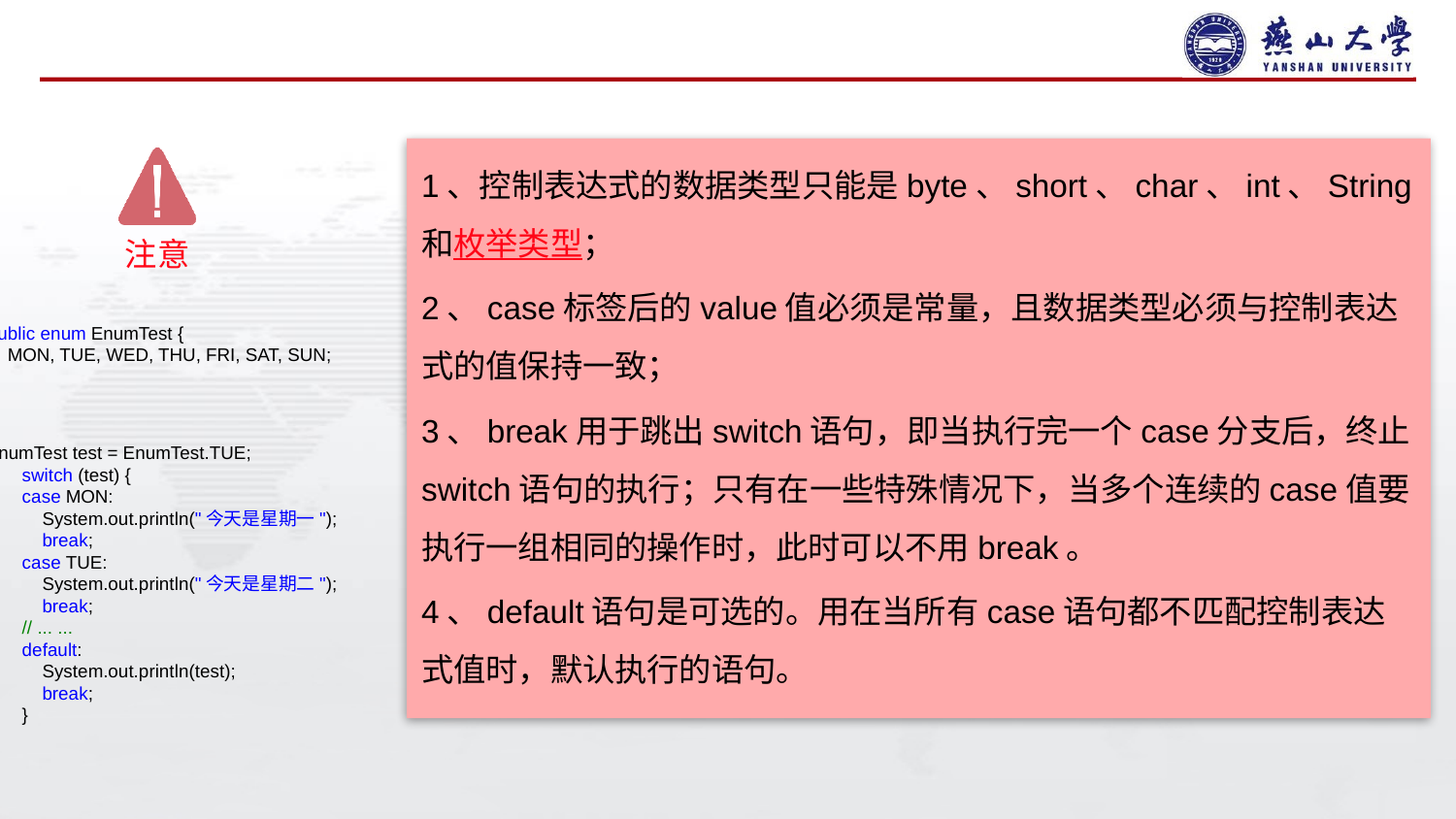

#
1、控制表达式的数据类型只能是byte、short、char、int、String和枚举类型；
2、case标签后的value值必须是常量，且数据类型必须与控制表达式的值保持一致；
3、break用于跳出switch语句，即当执行完一个case分支后，终止switch语句的执行；只有在一些特殊情况下，当多个连续的case值要执行一组相同的操作时，此时可以不用break。
4、default语句是可选的。用在当所有case语句都不匹配控制表达式值时，默认执行的语句。
public enum EnumTest {
    MON, TUE, WED, THU, FRI, SAT, SUN;
}
 EnumTest test = EnumTest.TUE;
        switch (test) {
        case MON:
            System.out.println("今天是星期一");
            break;
        case TUE:
            System.out.println("今天是星期二");
            break;
        // ... ...
        default:
            System.out.println(test);
            break;
        }